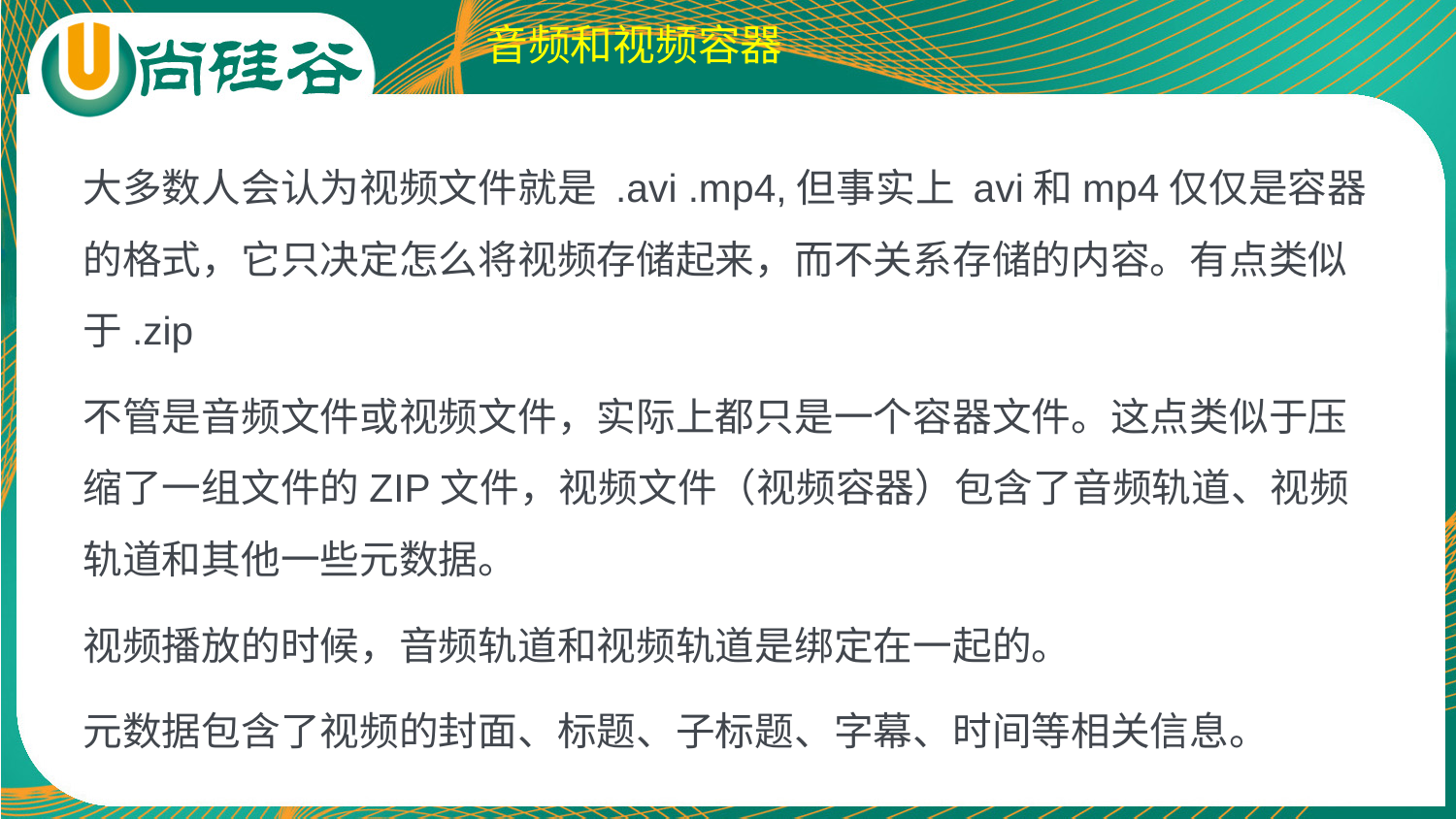

# 音频和视频容器
大多数人会认为视频文件就是 .avi .mp4,但事实上 avi和mp4仅仅是容器的格式，它只决定怎么将视频存储起来，而不关系存储的内容。有点类似于.zip
不管是音频文件或视频文件，实际上都只是一个容器文件。这点类似于压缩了一组文件的ZIP文件，视频文件（视频容器）包含了音频轨道、视频轨道和其他一些元数据。
视频播放的时候，音频轨道和视频轨道是绑定在一起的。
元数据包含了视频的封面、标题、子标题、字幕、时间等相关信息。